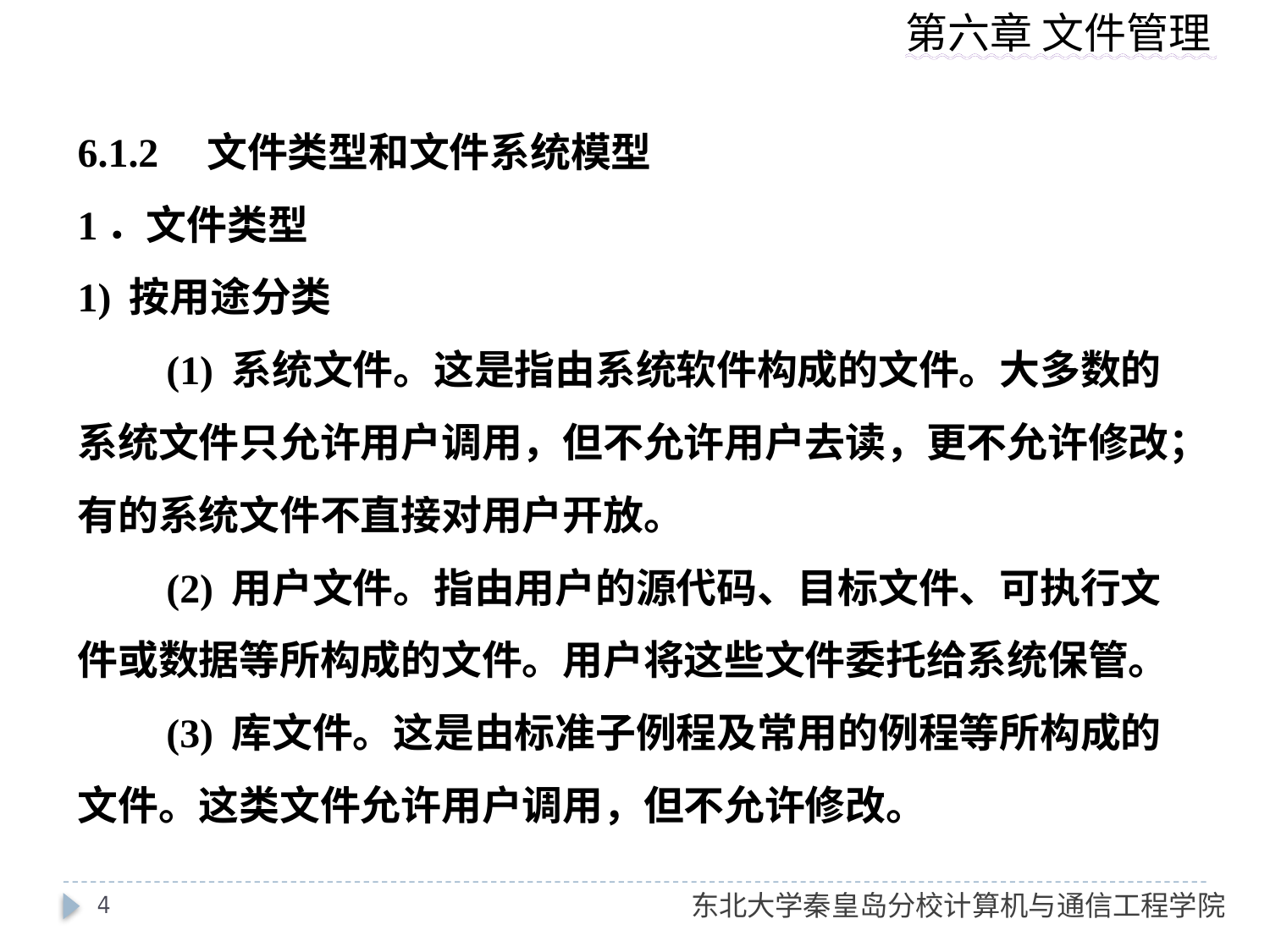

6.1.2　文件类型和文件系统模型
1．文件类型
1) 按用途分类
　　(1) 系统文件。这是指由系统软件构成的文件。大多数的系统文件只允许用户调用，但不允许用户去读，更不允许修改；有的系统文件不直接对用户开放。
　　(2) 用户文件。指由用户的源代码、目标文件、可执行文件或数据等所构成的文件。用户将这些文件委托给系统保管。
　　(3) 库文件。这是由标准子例程及常用的例程等所构成的文件。这类文件允许用户调用，但不允许修改。

4